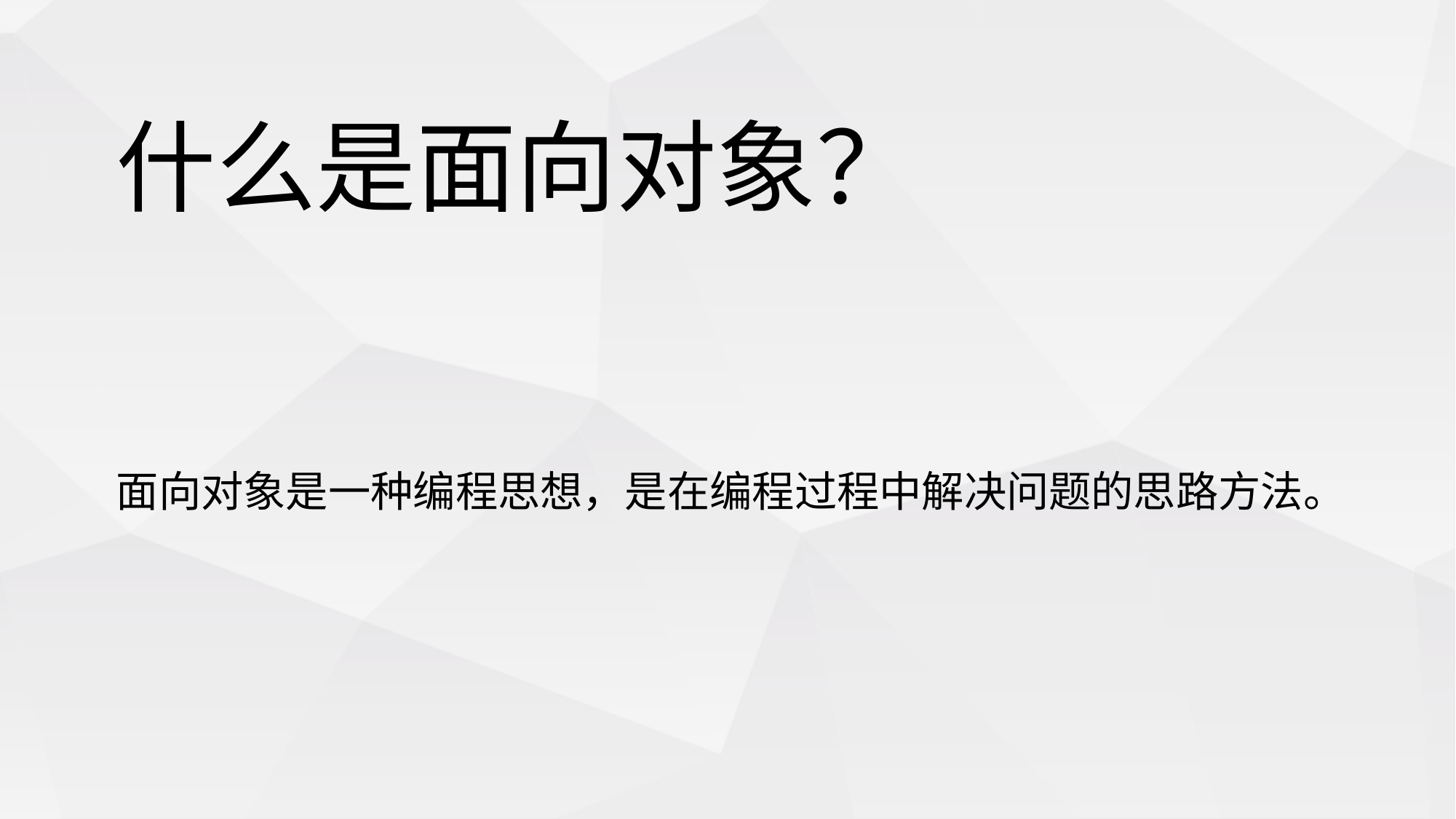

什么是面向对象？

面向对象是一种编程思想，是在编程过程中解决问题的思路方法。